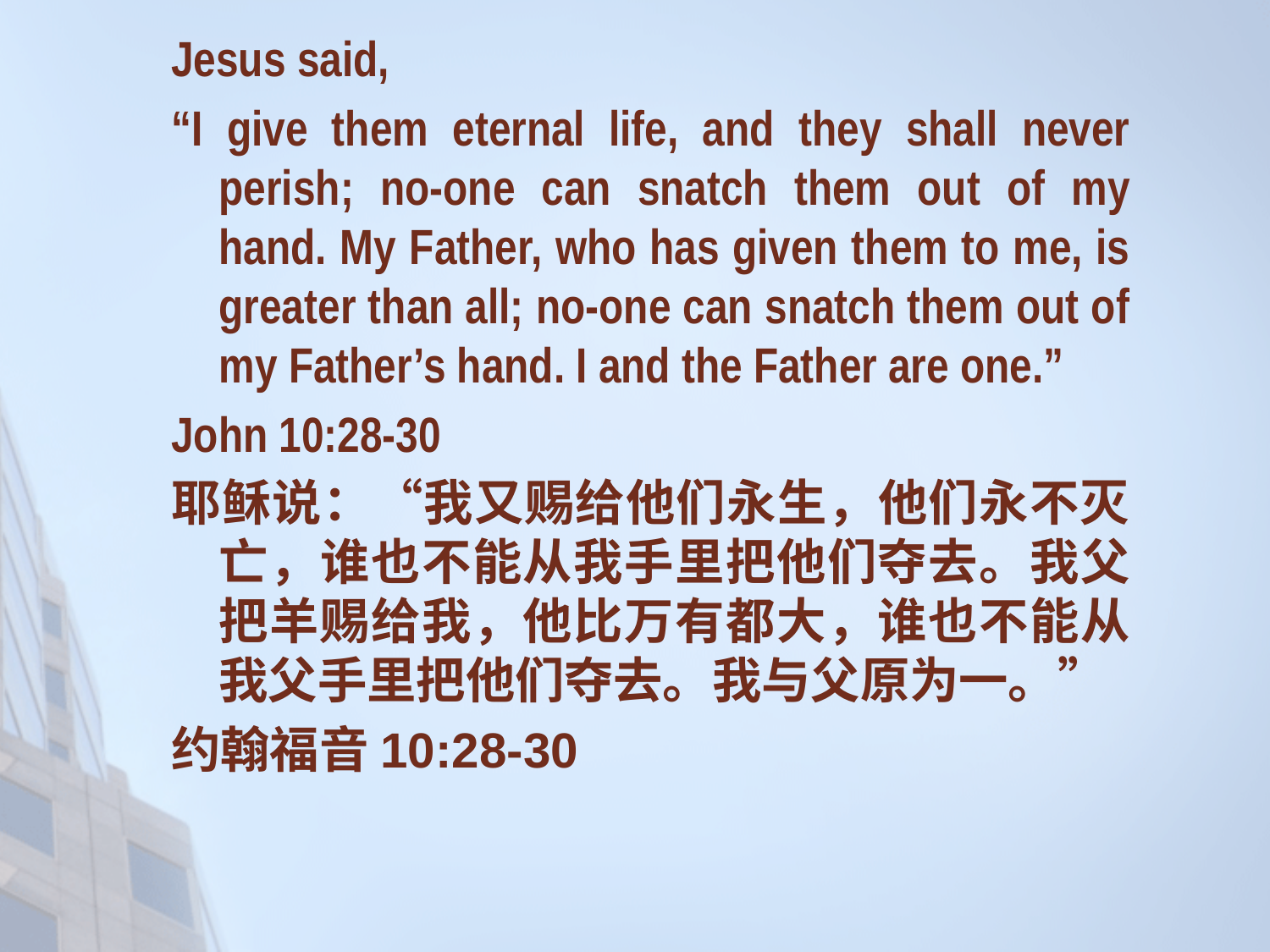

Jesus said,
“I give them eternal life, and they shall never perish; no-one can snatch them out of my hand. My Father, who has given them to me, is greater than all; no-one can snatch them out of my Father’s hand. I and the Father are one.”
John 10:28-30
耶稣说：“我又赐给他们永生，他们永不灭亡，谁也不能从我手里把他们夺去。我父把羊赐给我，他比万有都大，谁也不能从我父手里把他们夺去。我与父原为一。”
约翰福音10:28-30